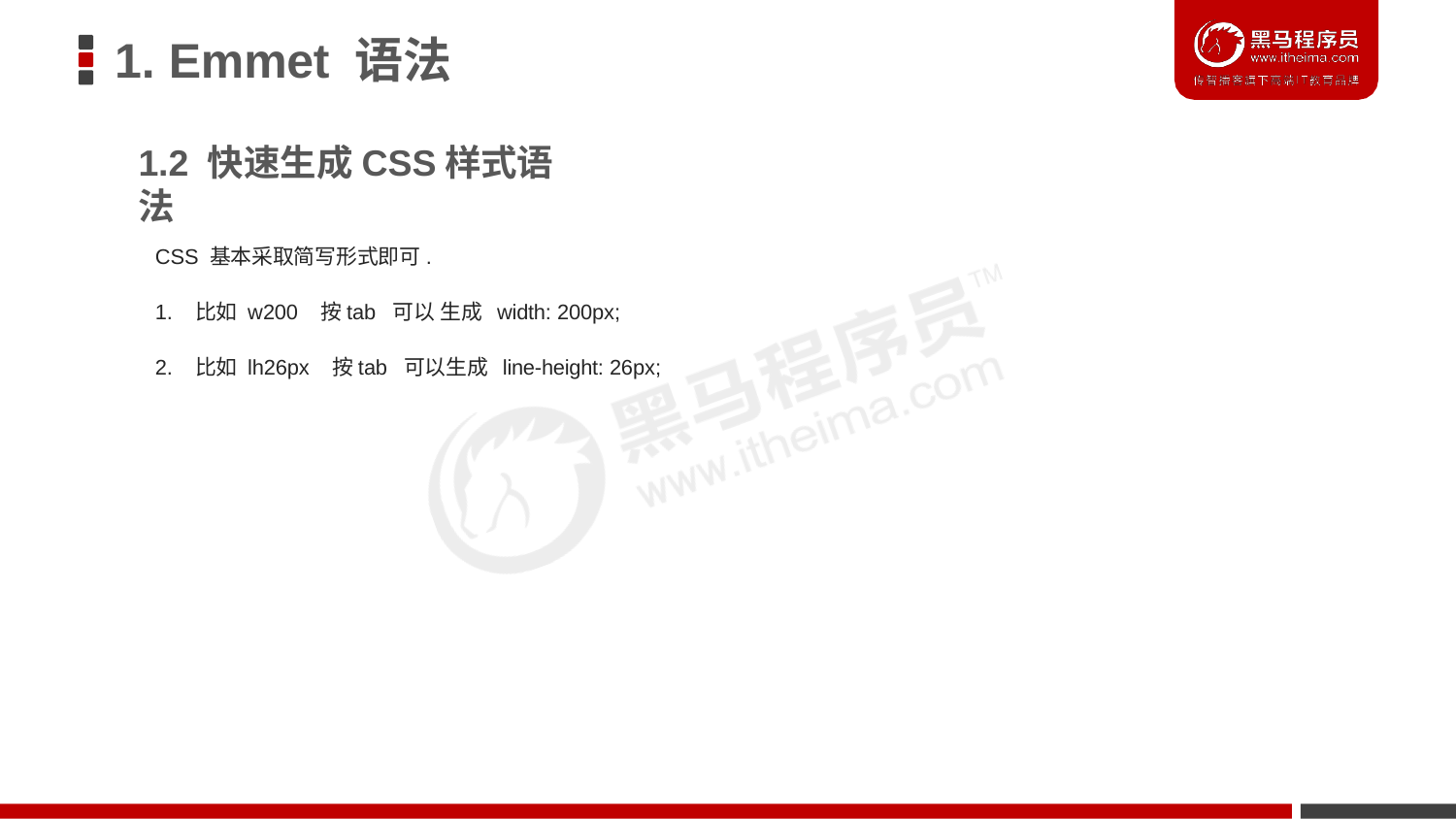

# 1. Emmet 语法
1.2 快速生成CSS样式语法

CSS 基本采取简写形式即可.

1.   比如 w200   按tab  可以 生成  width: 200px;

2.   比如 lh26px   按tab  可以生成  line-height: 26px;